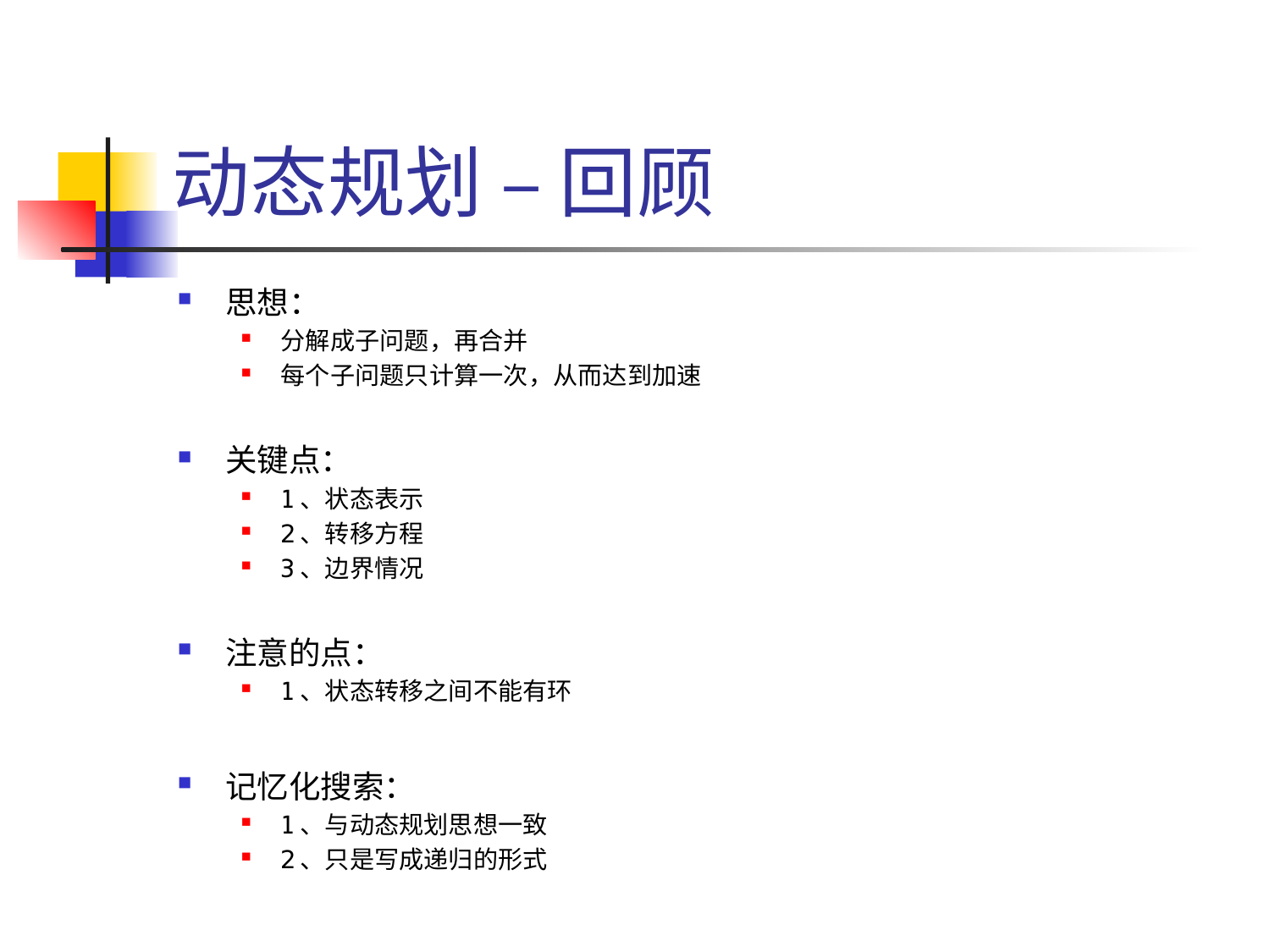

# 动态规划 – 回顾
思想：
分解成子问题，再合并
每个子问题只计算一次，从而达到加速

关键点：
1、状态表示
2、转移方程
3、边界情况

注意的点：
1、状态转移之间不能有环

记忆化搜索：
1、与动态规划思想一致
2、只是写成递归的形式